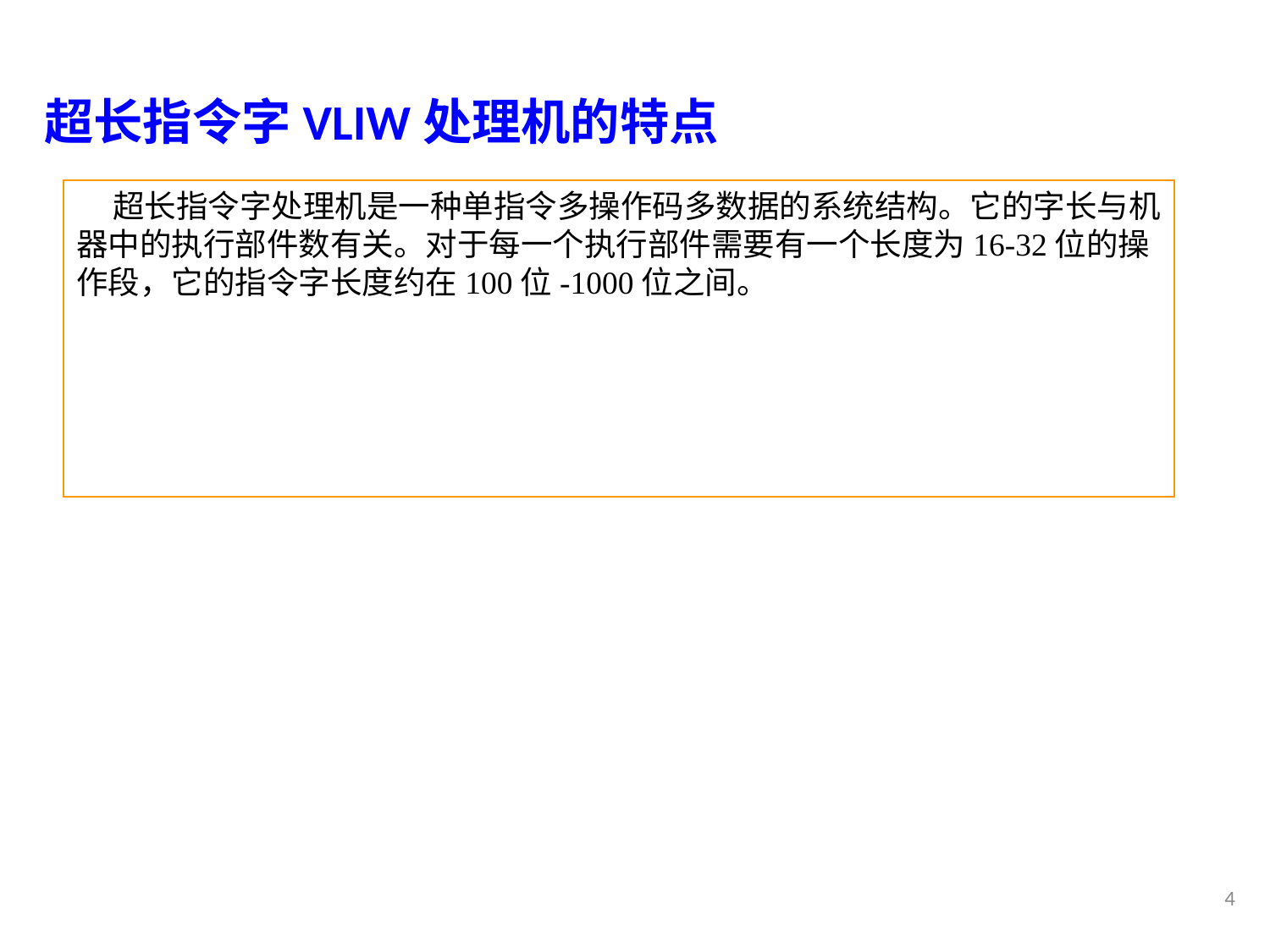

超长指令字VLIW处理机的特点
    超长指令字处理机是一种单指令多操作码多数据的系统结构。它的字长与机器中的执行部件数有关。对于每一个执行部件需要有一个长度为16-32位的操作段，它的指令字长度约在100位-1000位之间。
#
4